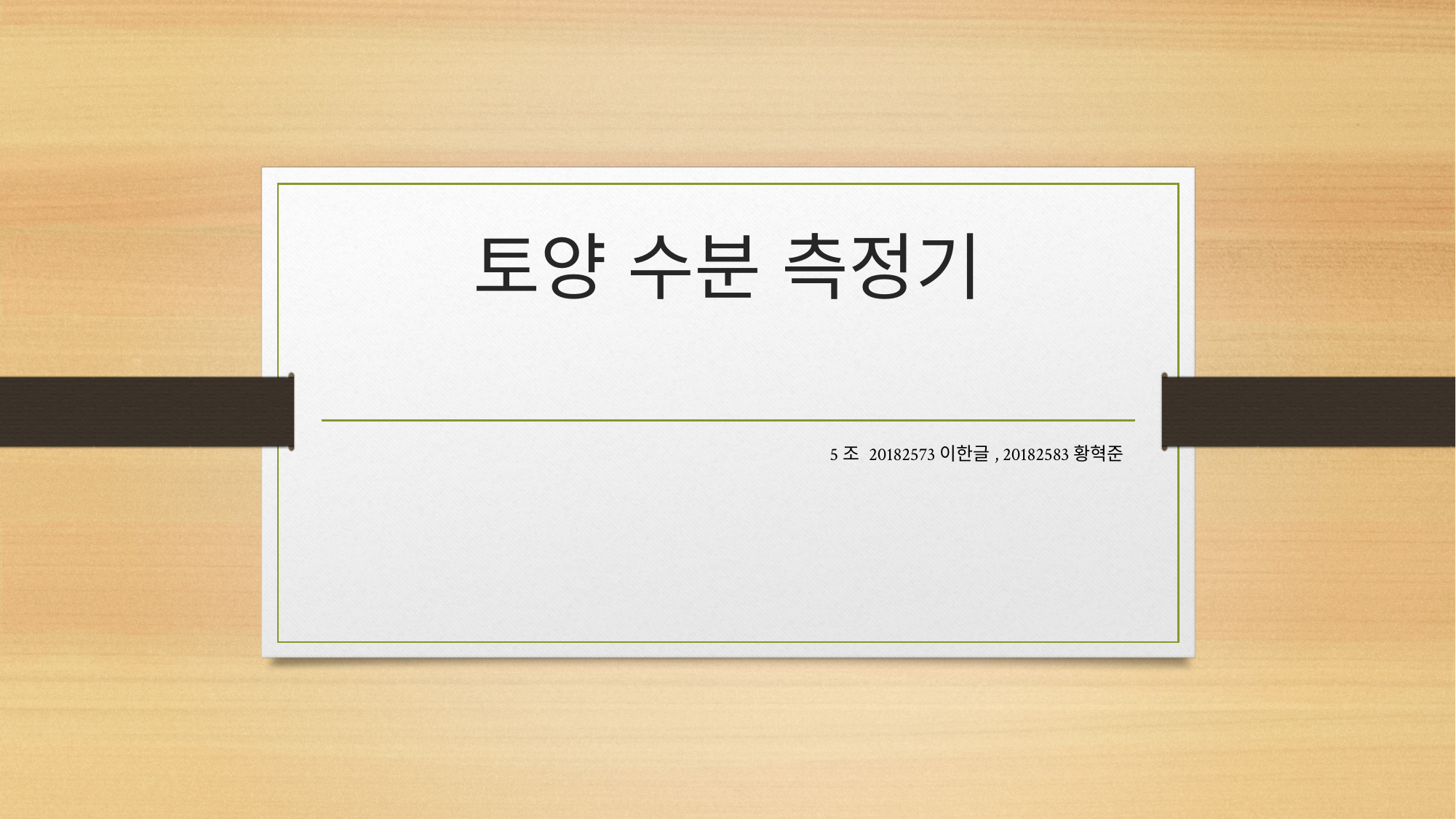

# 토양 수분 측정기
5조 20182573이한글, 20182583황혁준